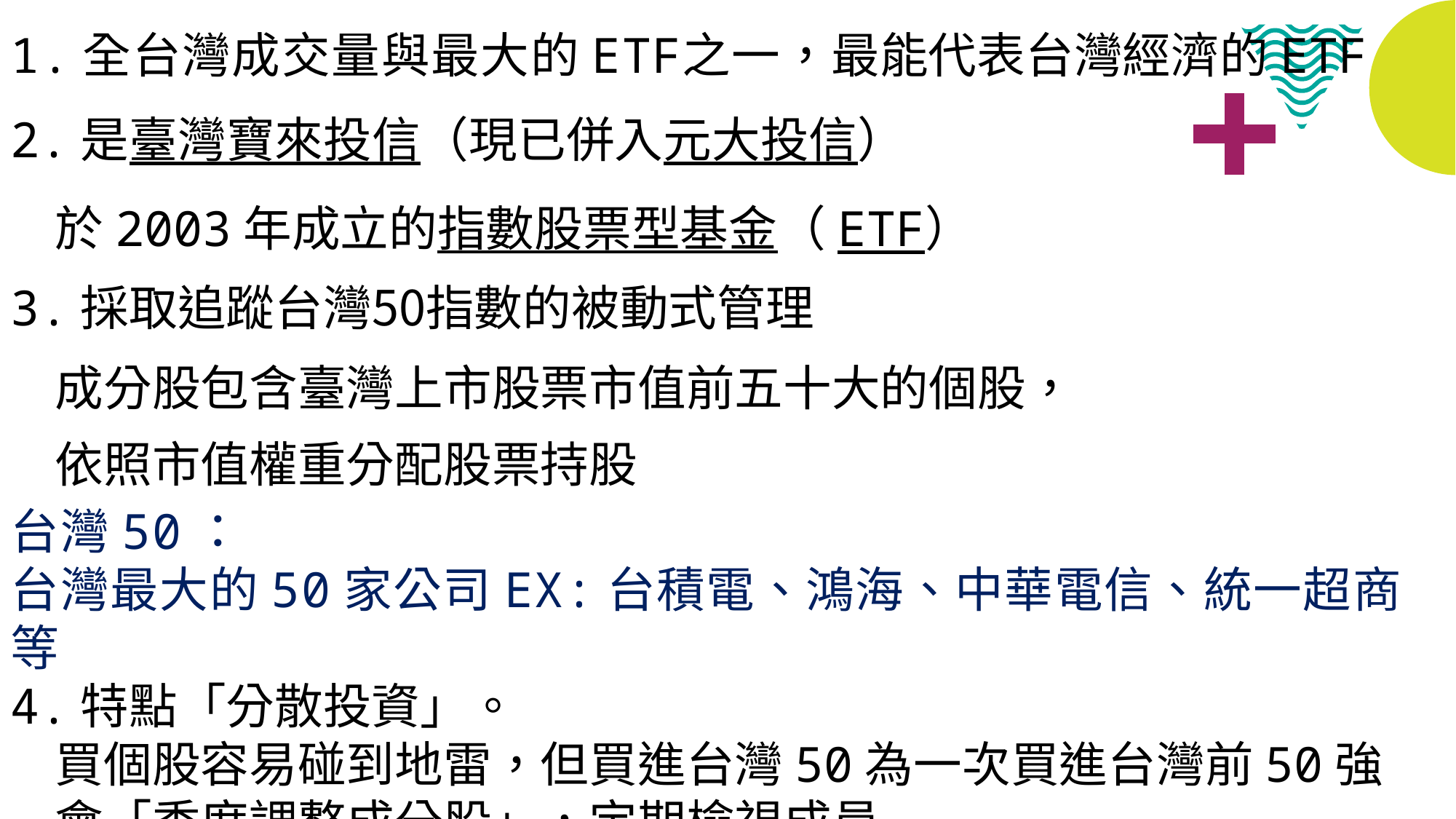

1.全台灣成交量與最大的ETF之一，最能代表台灣經濟的ETF
2.是臺灣寶來投信（現已併入元大投信）
   於2003年成立的指數股票型基金（ETF）
3.採取追蹤台灣50指數的被動式管理
   成分股包含臺灣上市股票市值前五十大的個股，
   依照市值權重分配股票持股
台灣50：
台灣最大的50家公司EX:台積電、鴻海、中華電信、統一超商等
4.特點「分散投資」。
   買個股容易碰到地雷，但買進台灣50為一次買進台灣前50強
   會「季度調整成分股」，定期檢視成員
   進行汰弱留強，表現太差的公司會被踢出